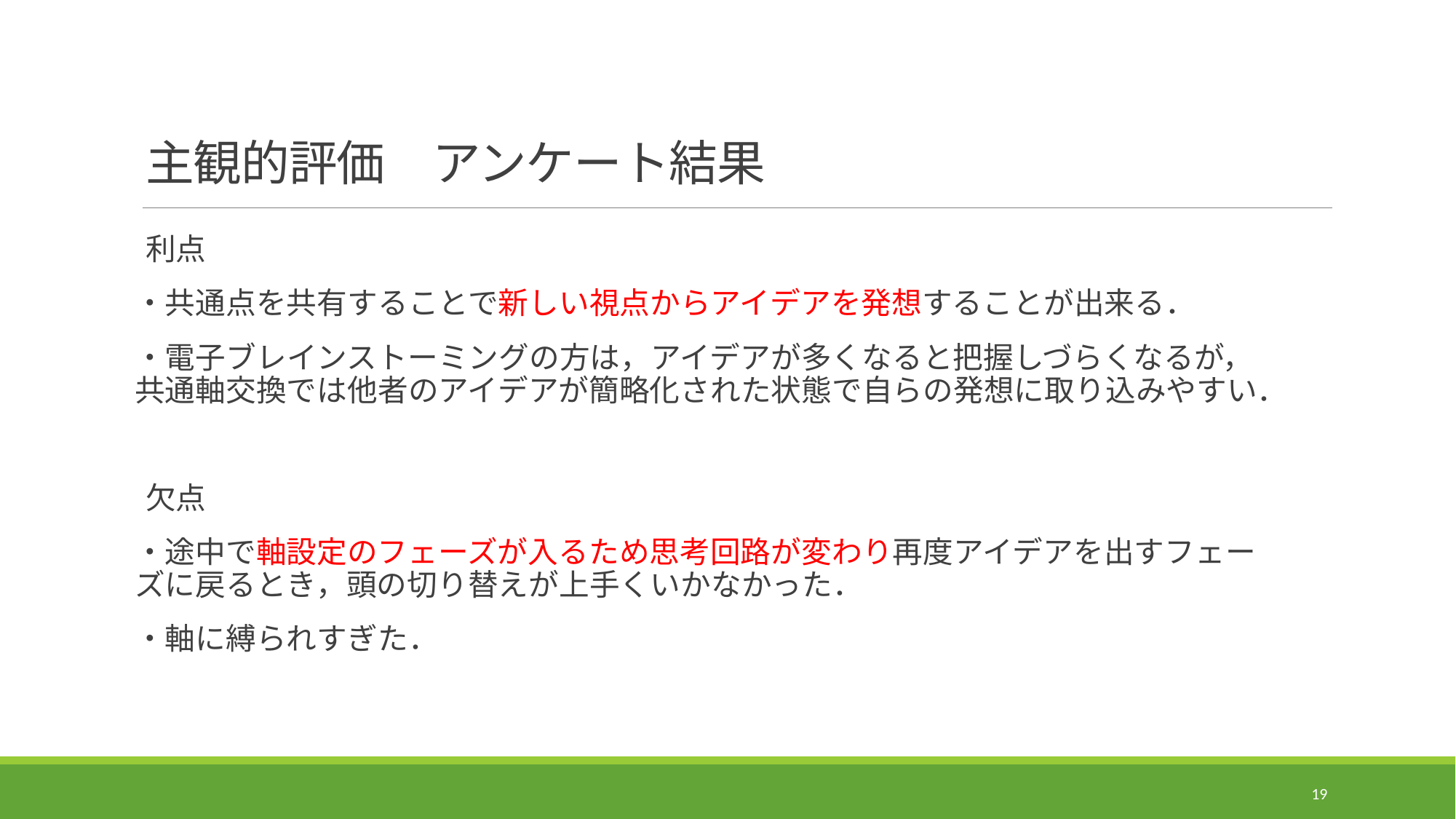

# 主観的評価　アンケート結果
利点
・共通点を共有することで新しい視点からアイデアを発想することが出来る．
・電子ブレインストーミングの方は，アイデアが多くなると把握しづらくなるが，共通軸交換では他者のアイデアが簡略化された状態で自らの発想に取り込みやすい．

欠点
・途中で軸設定のフェーズが入るため思考回路が変わり再度アイデアを出すフェーズに戻るとき，頭の切り替えが上手くいかなかった．
・軸に縛られすぎた．
19